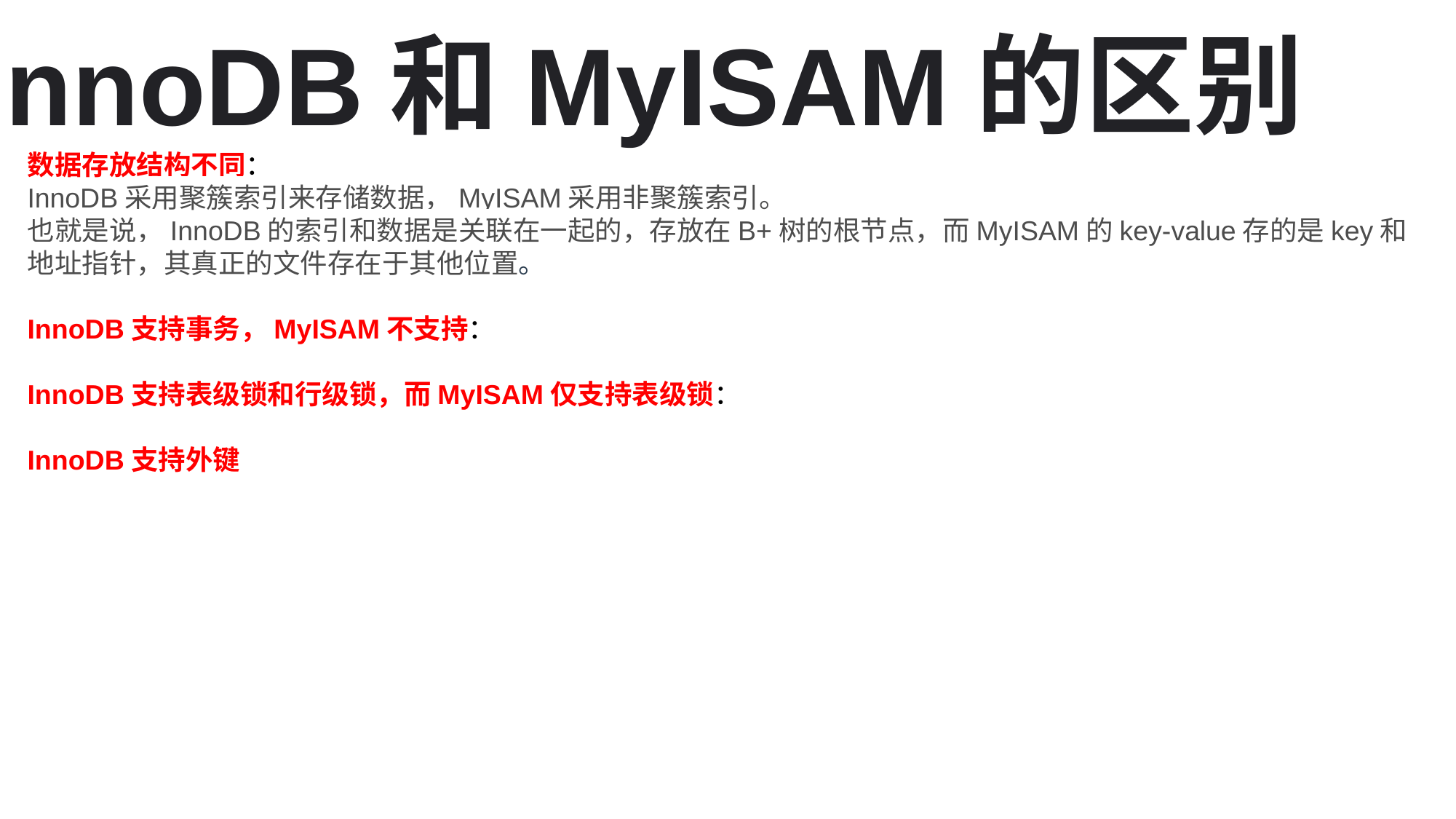

InnoDB和MyISAM的区别
数据存放结构不同：
InnoDB采用聚簇索引来存储数据，MyISAM采用非聚簇索引。
也就是说，InnoDB的索引和数据是关联在一起的，存放在B+树的根节点，而MyISAM的key-value存的是key和地址指针，其真正的文件存在于其他位置。

InnoDB支持事务，MyISAM不支持：

InnoDB支持表级锁和行级锁，而MyISAM仅支持表级锁：

InnoDB支持外键